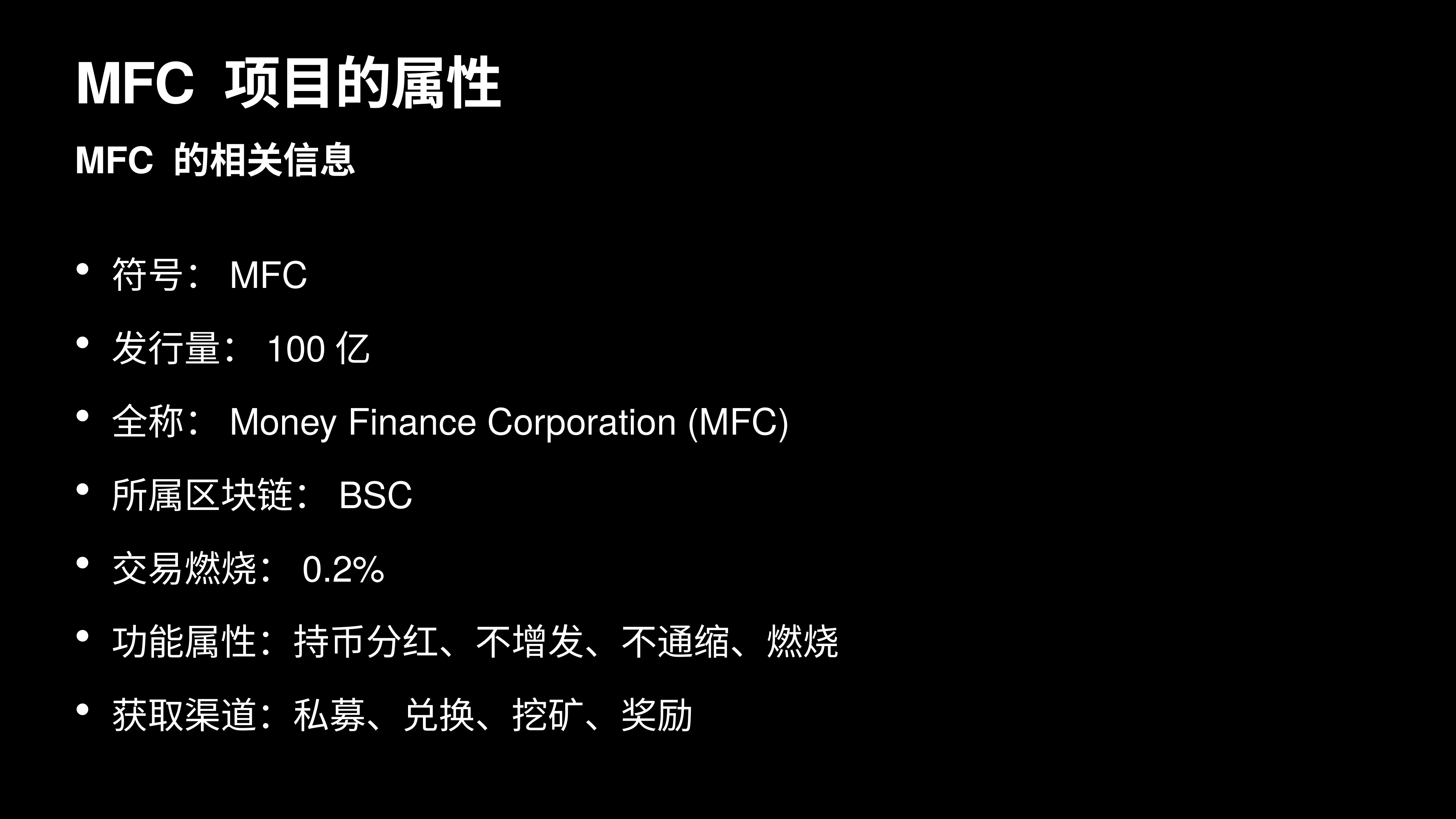

# MFC 项目的属性
MFC 的相关信息
符号：MFC
发行量：100亿
全称：Money Finance Corporation (MFC)
所属区块链：BSC
交易燃烧：0.2%
功能属性：持币分红、不增发、不通缩、燃烧
获取渠道：私募、兑换、挖矿、奖励